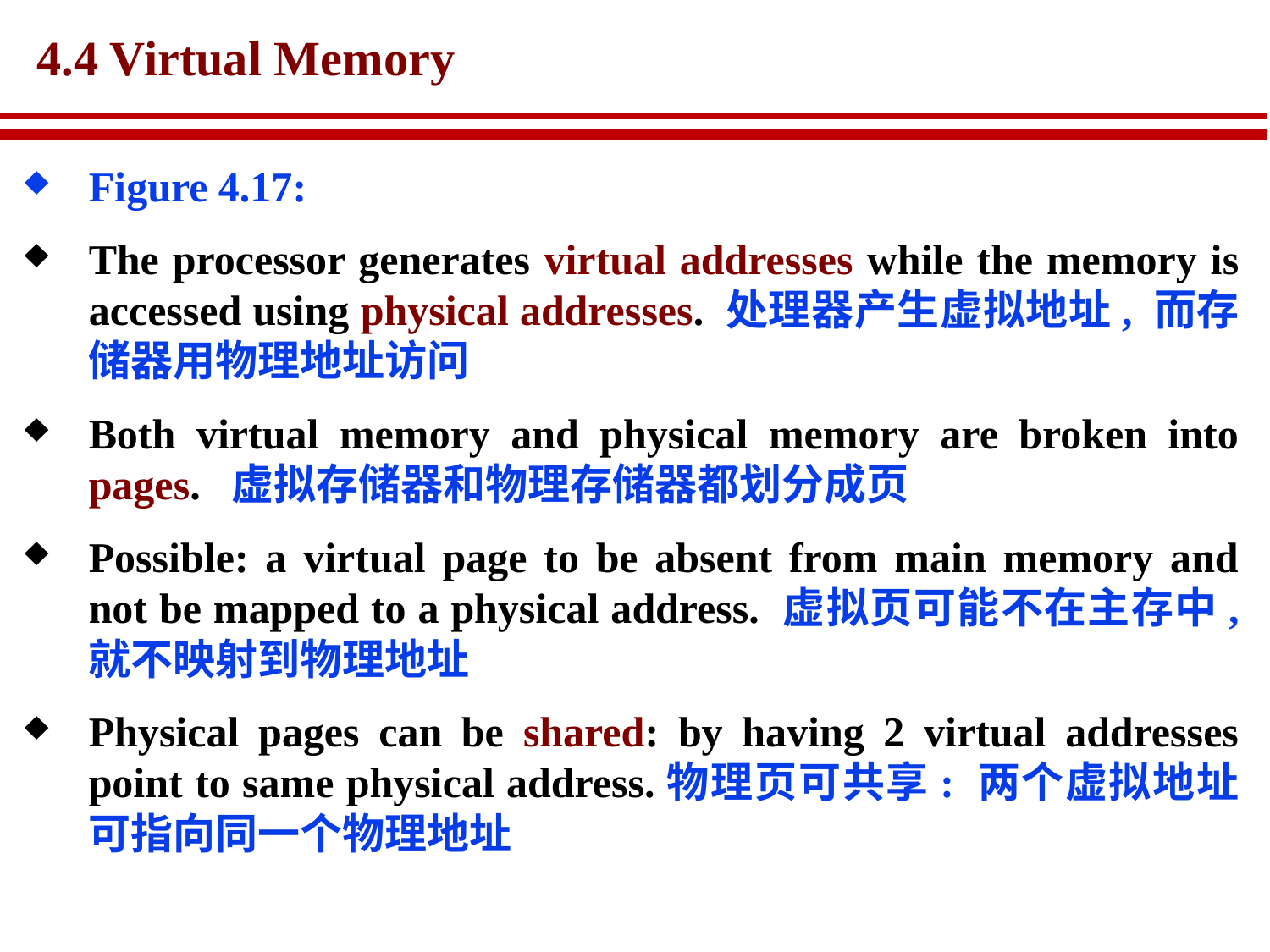

# 4.4 Virtual Memory
Figure 4.17:
The processor generates virtual addresses while the memory is accessed using physical addresses. 处理器产生虚拟地址, 而存储器用物理地址访问
Both virtual memory and physical memory are broken into pages.  虚拟存储器和物理存储器都划分成页
Possible: a virtual page to be absent from main memory and not be mapped to a physical address. 虚拟页可能不在主存中, 就不映射到物理地址
Physical pages can be shared: by having 2 virtual addresses point to same physical address.物理页可共享: 两个虚拟地址可指向同一个物理地址